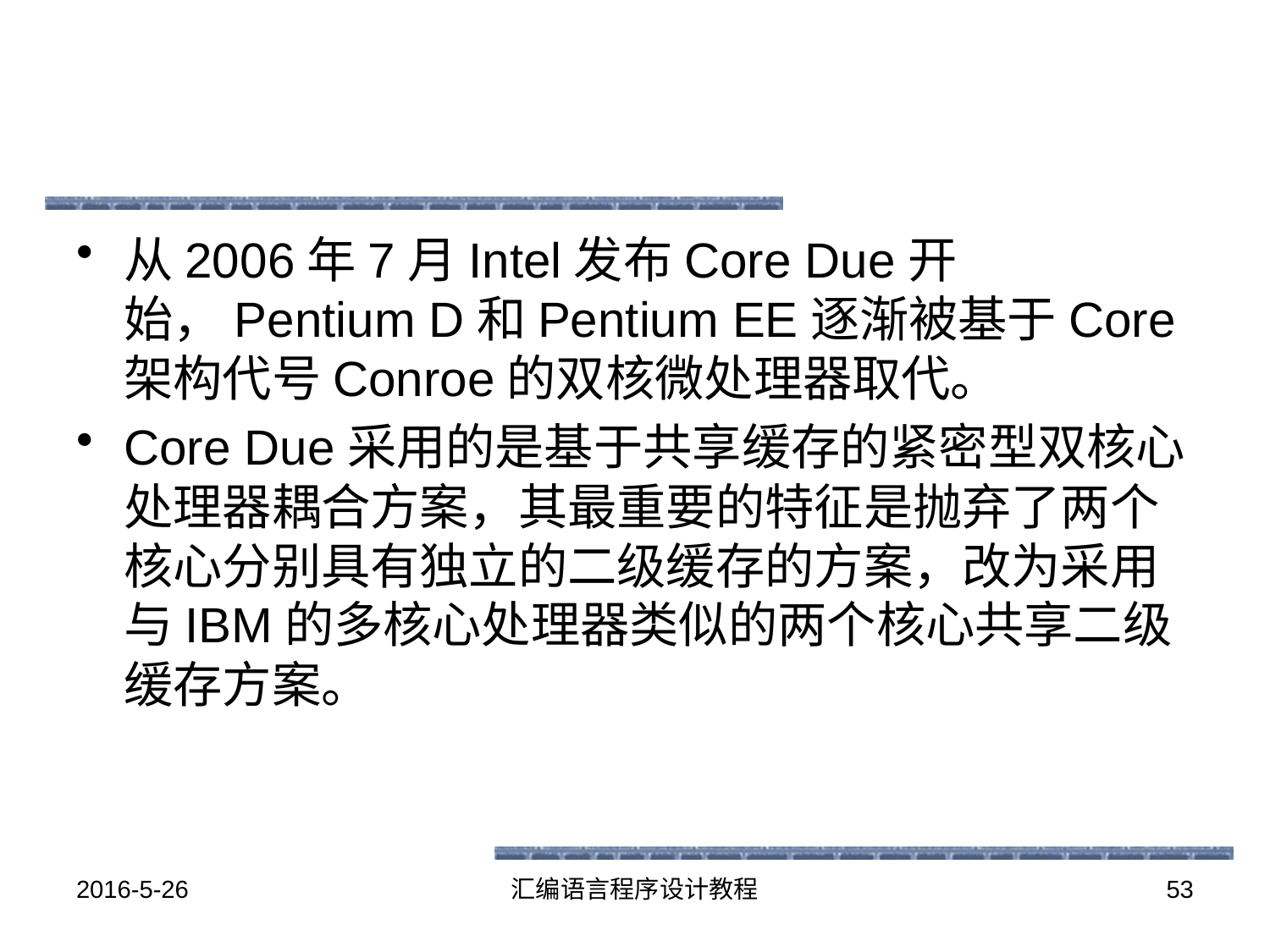

从2006年7月Intel发布Core Due开始，Pentium D和Pentium EE逐渐被基于Core架构代号Conroe的双核微处理器取代。
Core Due采用的是基于共享缓存的紧密型双核心处理器耦合方案，其最重要的特征是抛弃了两个核心分别具有独立的二级缓存的方案，改为采用与IBM的多核心处理器类似的两个核心共享二级缓存方案。
2016-5-26
汇编语言程序设计教程
53